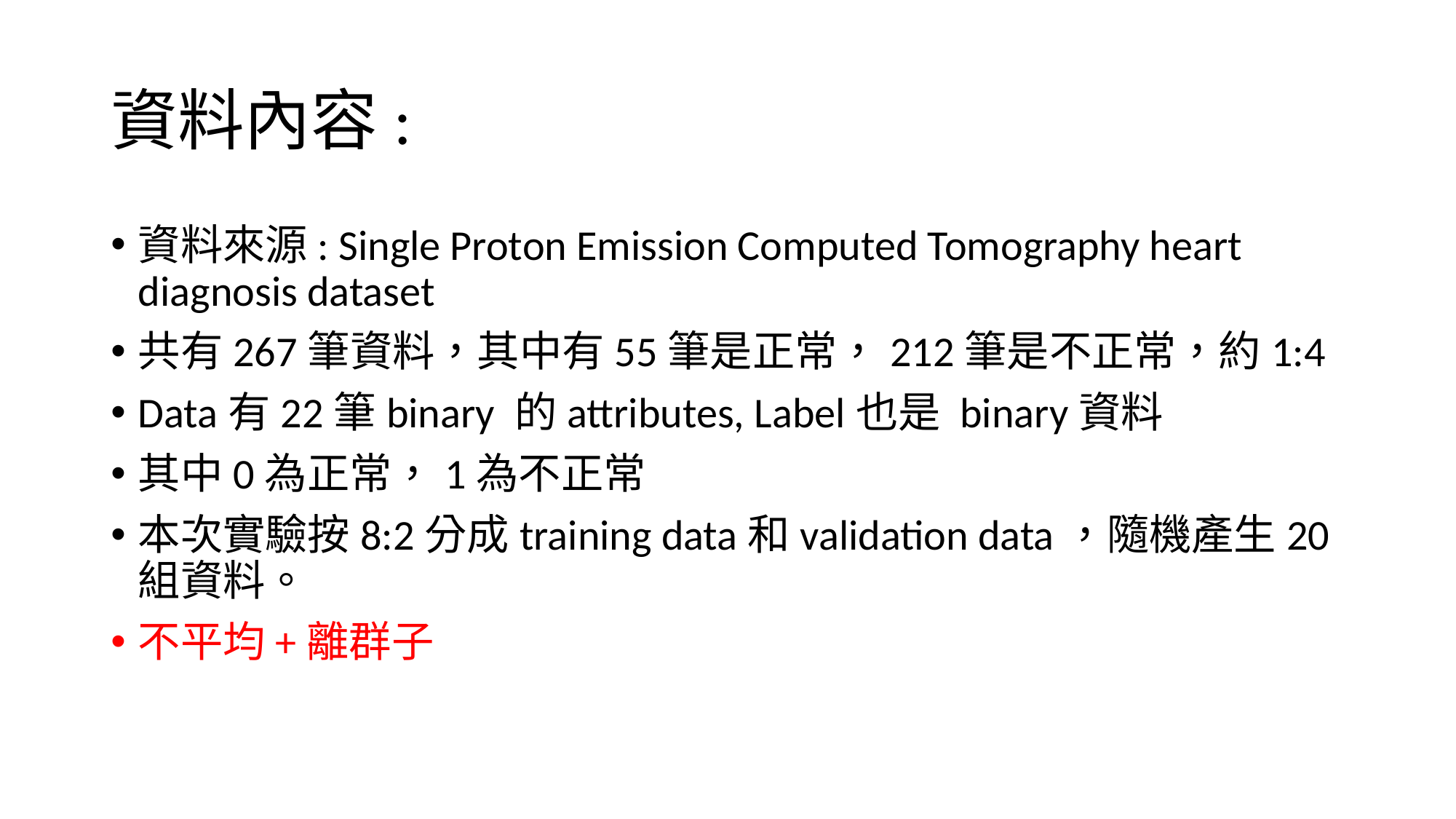

# 資料內容:
資料來源: Single Proton Emission Computed Tomography heart diagnosis dataset
共有267筆資料，其中有55筆是正常，212筆是不正常，約1:4
Data有22筆binary 的attributes, Label也是 binary資料
其中0為正常，1為不正常
本次實驗按8:2分成training data和validation data，隨機產生20組資料。
不平均+離群子